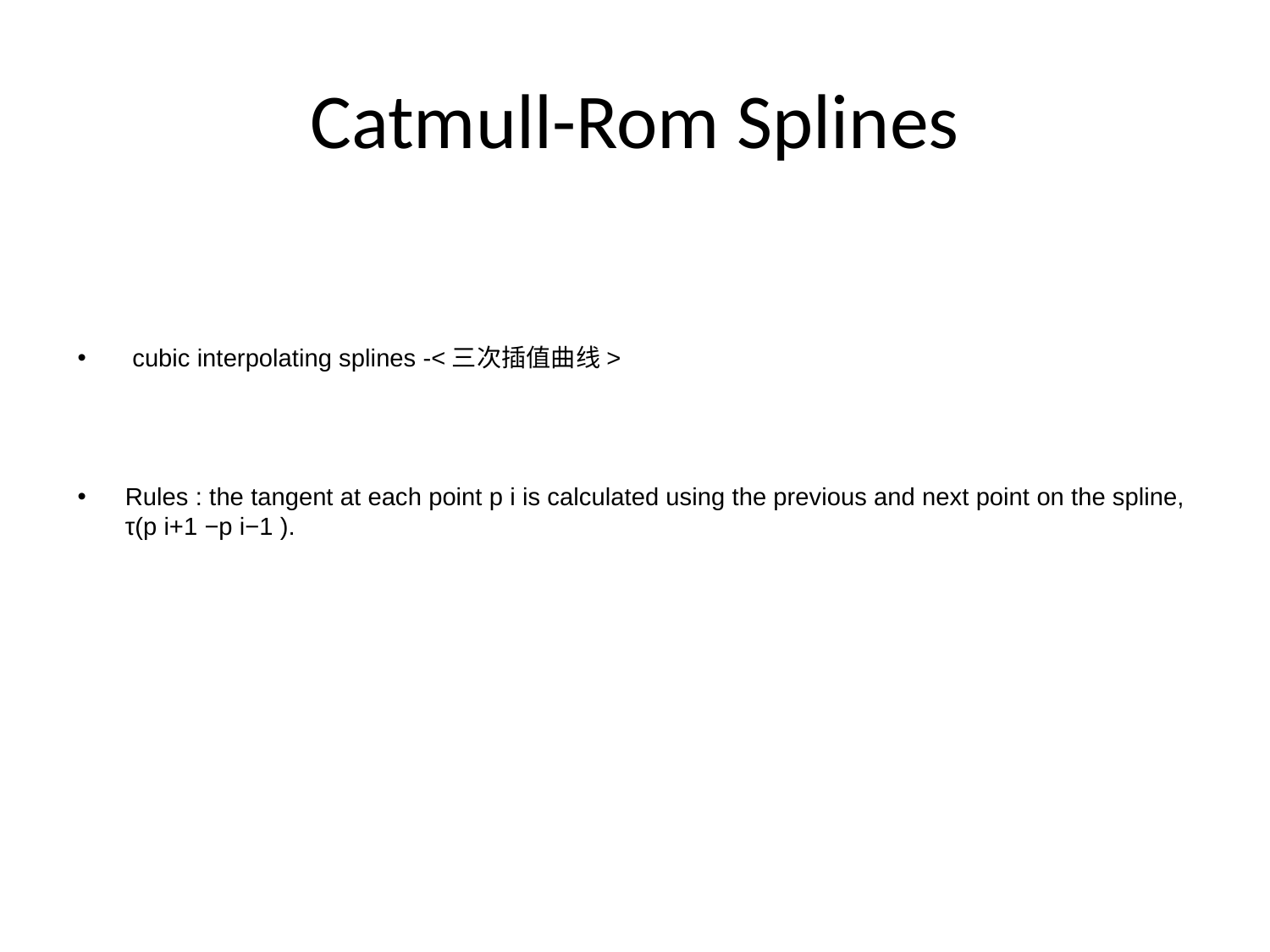

# Catmull-Rom Splines
 cubic interpolating splines -<三次插值曲线>

Rules : the tangent at each point p i is calculated using the previous and next point on the spline, τ(p i+1 −p i−1 ).